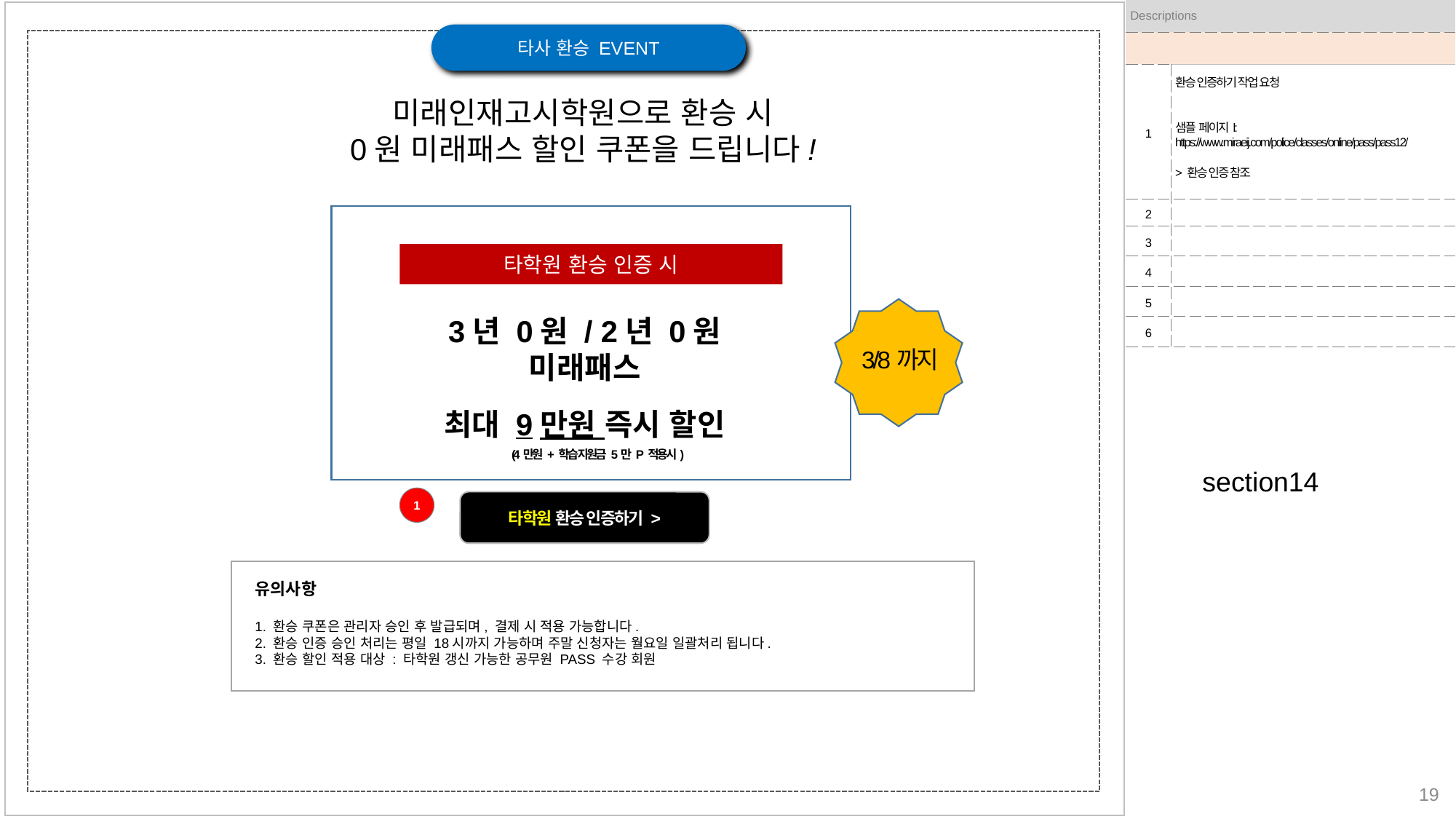

| Descriptions |  |
| --- | --- |
|  |  |
| 1 | 환승 인증하기 작업 요청 샘플 페이지l: https://www.miraeij.com/police/classes/online/pass/pass12/ > 환승 인증 참조 |
| 2 |  |
| 3 |  |
| 4 |  |
| 5 |  |
| 6 |  |

타사 환승 EVENT
미래인재고시학원으로 환승 시
0원 미래패스 할인 쿠폰을 드립니다!

타학원 환승 인증 시

3년 0원 / 2년 0원
미래패스

최대 9만원 즉시 할인
3/8까지
(4만원 + 학습 지원금 5만 P 적용시)
section14
1
타학원 환승 인증하기 >

유의사항

1. 환승 쿠폰은 관리자 승인 후 발급되며, 결제 시 적용 가능합니다.
2. 환승 인증 승인 처리는 평일 18시까지 가능하며 주말 신청자는 월요일 일괄처리 됩니다.
3. 환승 할인 적용 대상 : 타학원 갱신 가능한 공무원 PASS 수강 회원
19